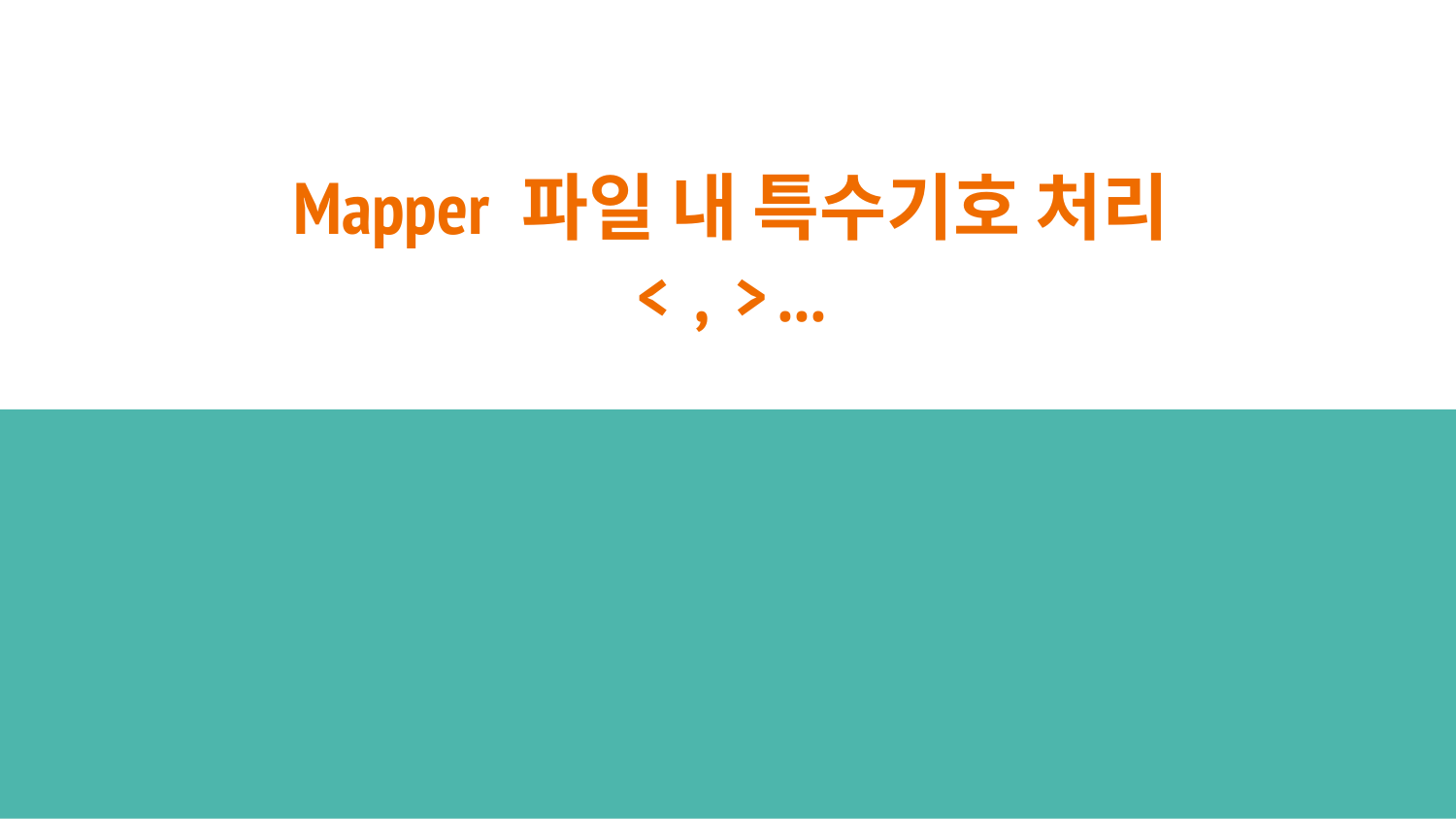

# Mapper 파일 내 특수기호 처리
<  ,  > ...